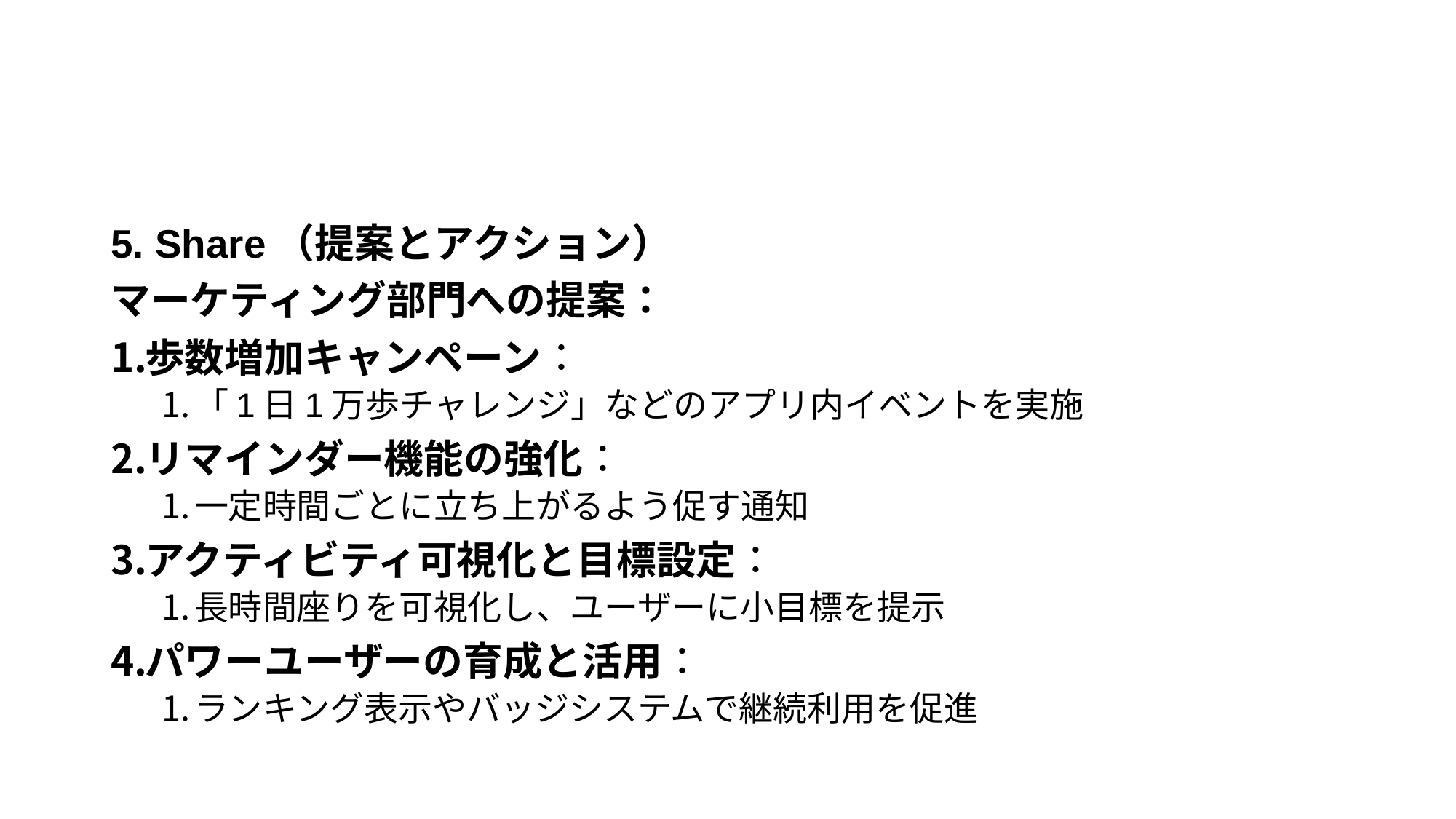

#
5. Share（提案とアクション）
マーケティング部門への提案：
歩数増加キャンペーン：
「1日1万歩チャレンジ」などのアプリ内イベントを実施
リマインダー機能の強化：
一定時間ごとに立ち上がるよう促す通知
アクティビティ可視化と目標設定：
長時間座りを可視化し、ユーザーに小目標を提示
パワーユーザーの育成と活用：
ランキング表示やバッジシステムで継続利用を促進